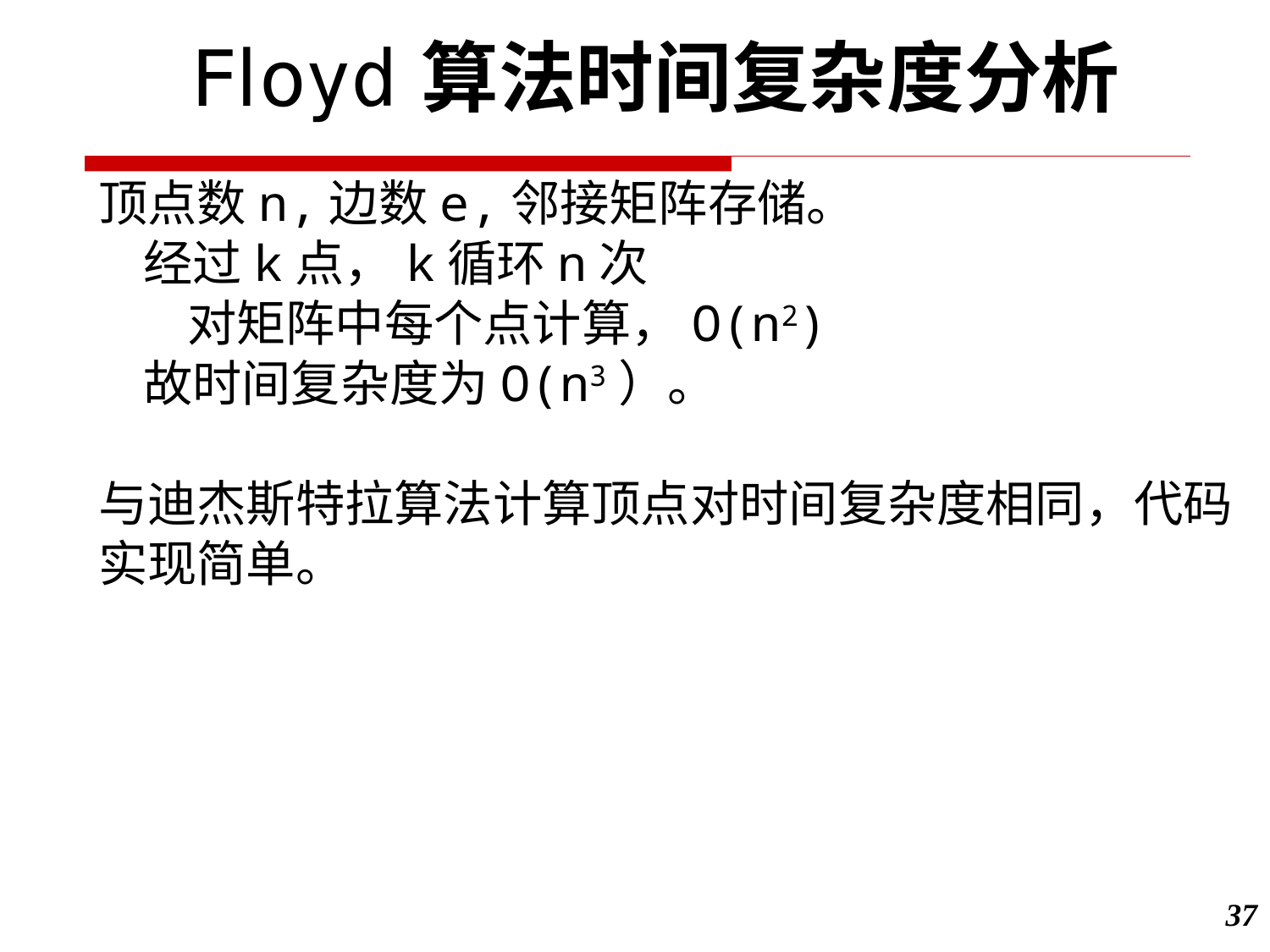

Floyd算法时间复杂度分析
顶点数n,边数e,邻接矩阵存储。
   经过k点，k循环n次
       对矩阵中每个点计算，O(n2)
   故时间复杂度为O(n3）。

与迪杰斯特拉算法计算顶点对时间复杂度相同，代码
实现简单。

37